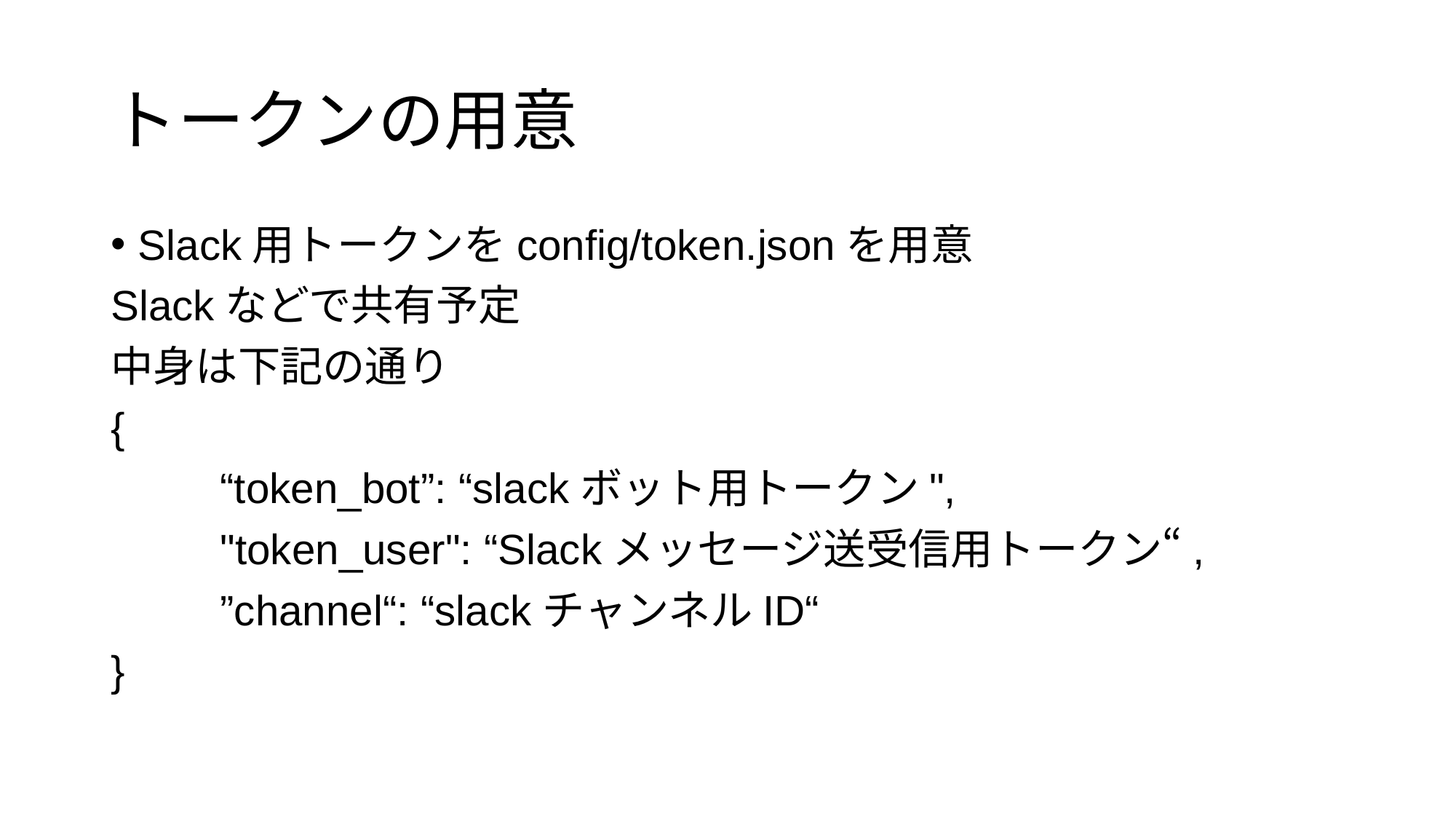

# トークンの用意
Slack用トークンをconfig/token.jsonを用意
Slackなどで共有予定
中身は下記の通り
{
	“token_bot”: “slackボット用トークン",
	"token_user": “Slackメッセージ送受信用トークン“,
	”channel“: “slackチャンネルID“
}